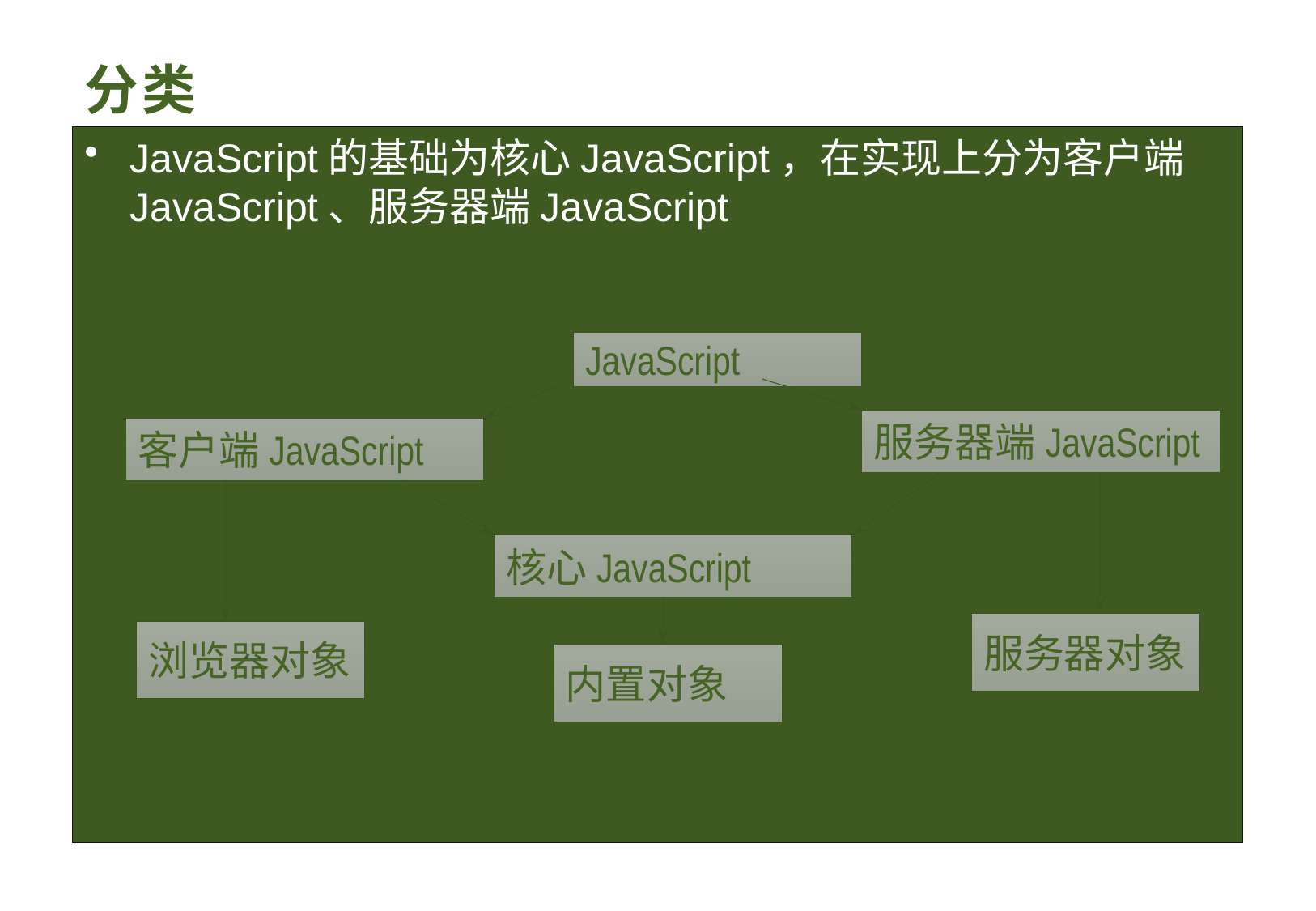

# 分类
JavaScript的基础为核心JavaScript，在实现上分为客户端JavaScript、服务器端JavaScript
JavaScript

服务器端JavaScript
客户端JavaScript

核心JavaScript

服务器对象
浏览器对象
内置对象